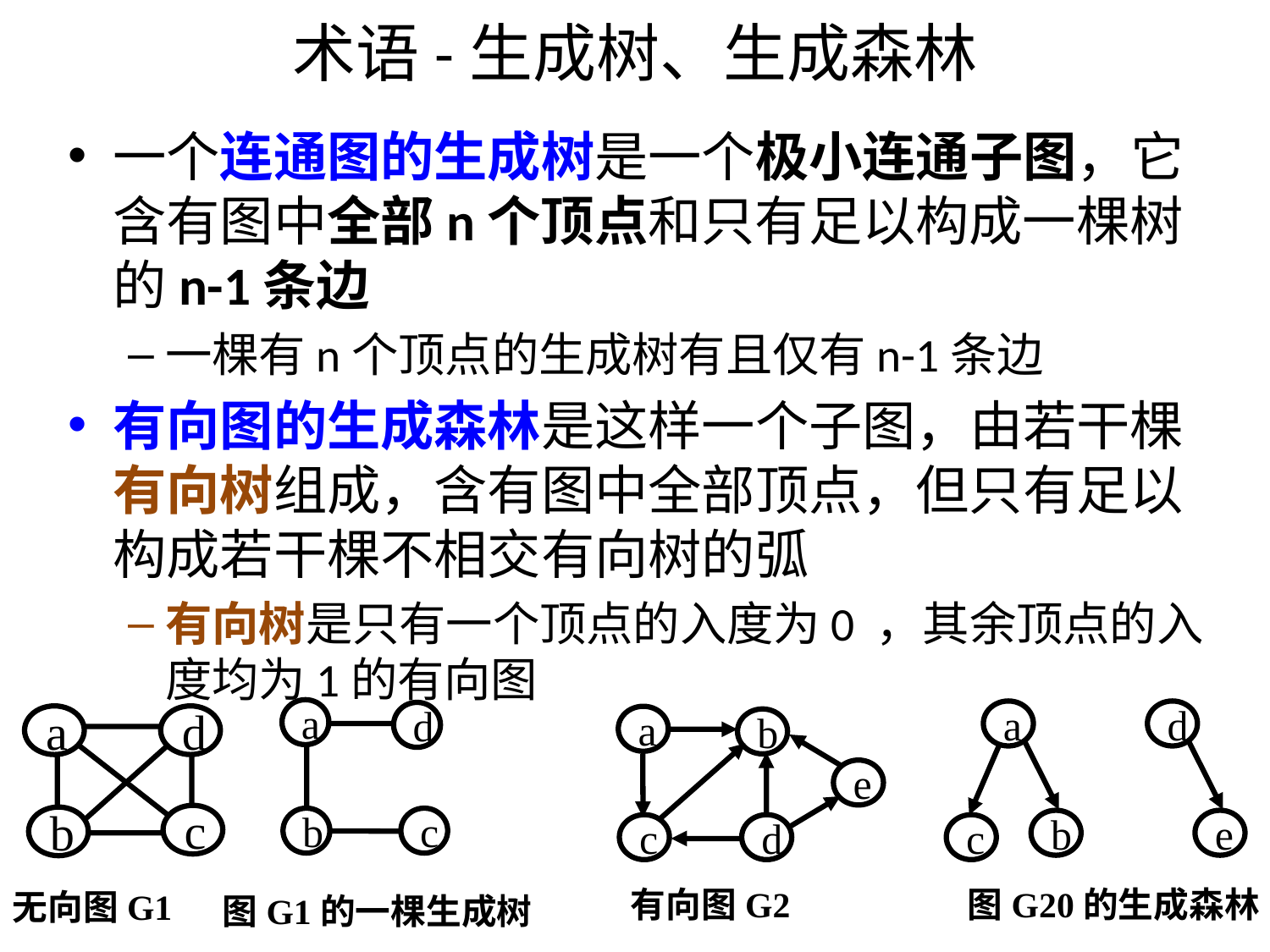

# 术语-生成树、生成森林
一个连通图的生成树是一个极小连通子图，它含有图中全部n个顶点和只有足以构成一棵树的n-1条边
一棵有n个顶点的生成树有且仅有n-1条边
有向图的生成森林是这样一个子图，由若干棵有向树组成，含有图中全部顶点，但只有足以构成若干棵不相交有向树的弧
有向树是只有一个顶点的入度为0 ，其余顶点的入度均为1的有向图

a
d

b
c

图G1的一棵生成树
a

b
c
d

e
a
b

e

c
d

有向图G2
图G20的生成森林
a
d

c
b

无向图G1